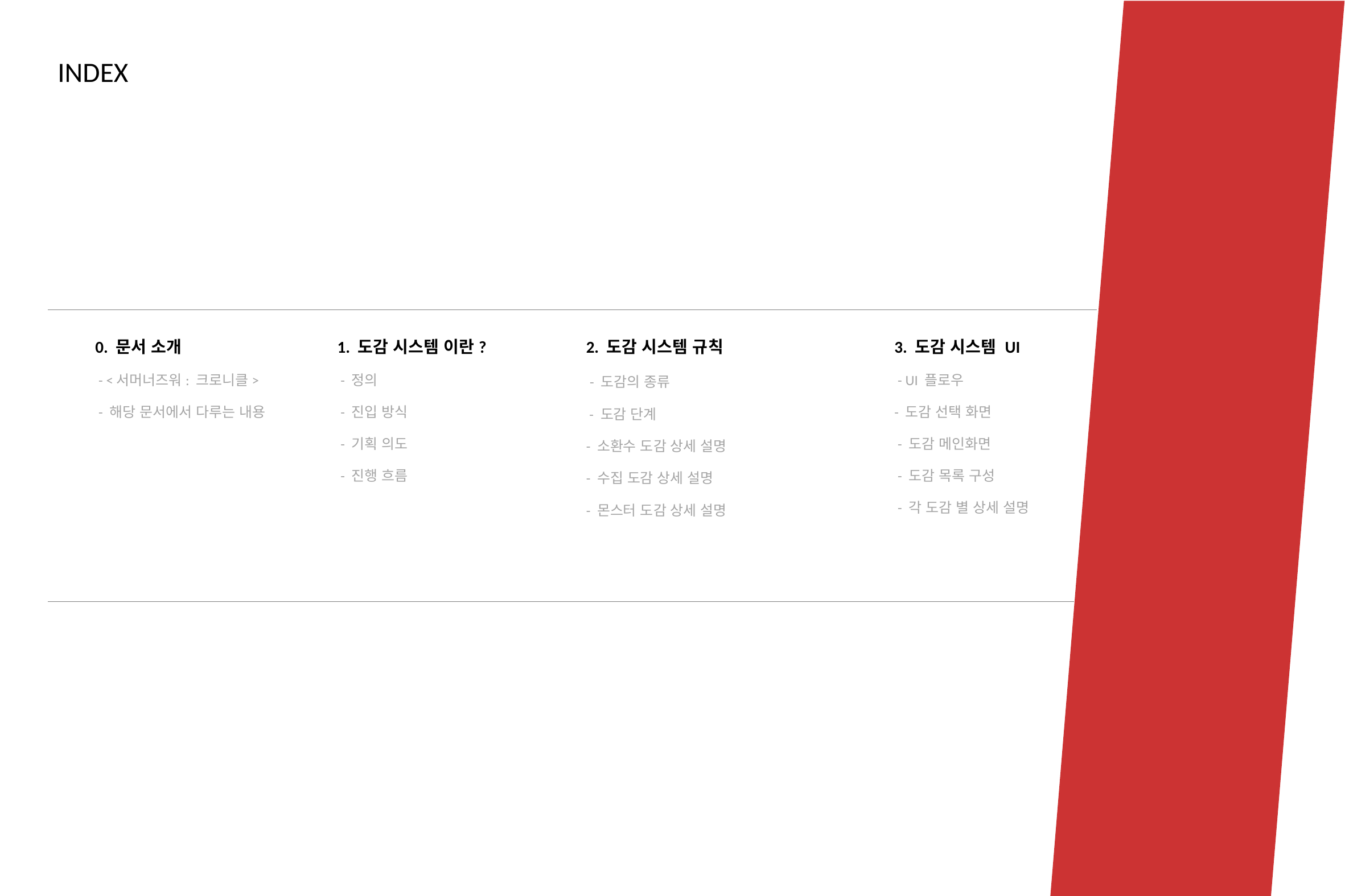

# INDEX
0. 문서 소개
 - <서머너즈워: 크로니클>
 - 해당 문서에서 다루는 내용

1. 도감 시스템 이란?
 - 정의
 - 진입 방식
 - 기획 의도
 - 진행 흐름

2. 도감 시스템 규칙
 - 도감의 종류
 - 도감 단계
- 소환수 도감 상세 설명
- 수집 도감 상세 설명
- 몬스터 도감 상세 설명
3. 도감 시스템 UI
 - UI 플로우
- 도감 선택 화면
 - 도감 메인화면
 - 도감 목록 구성
 - 각 도감 별 상세 설명